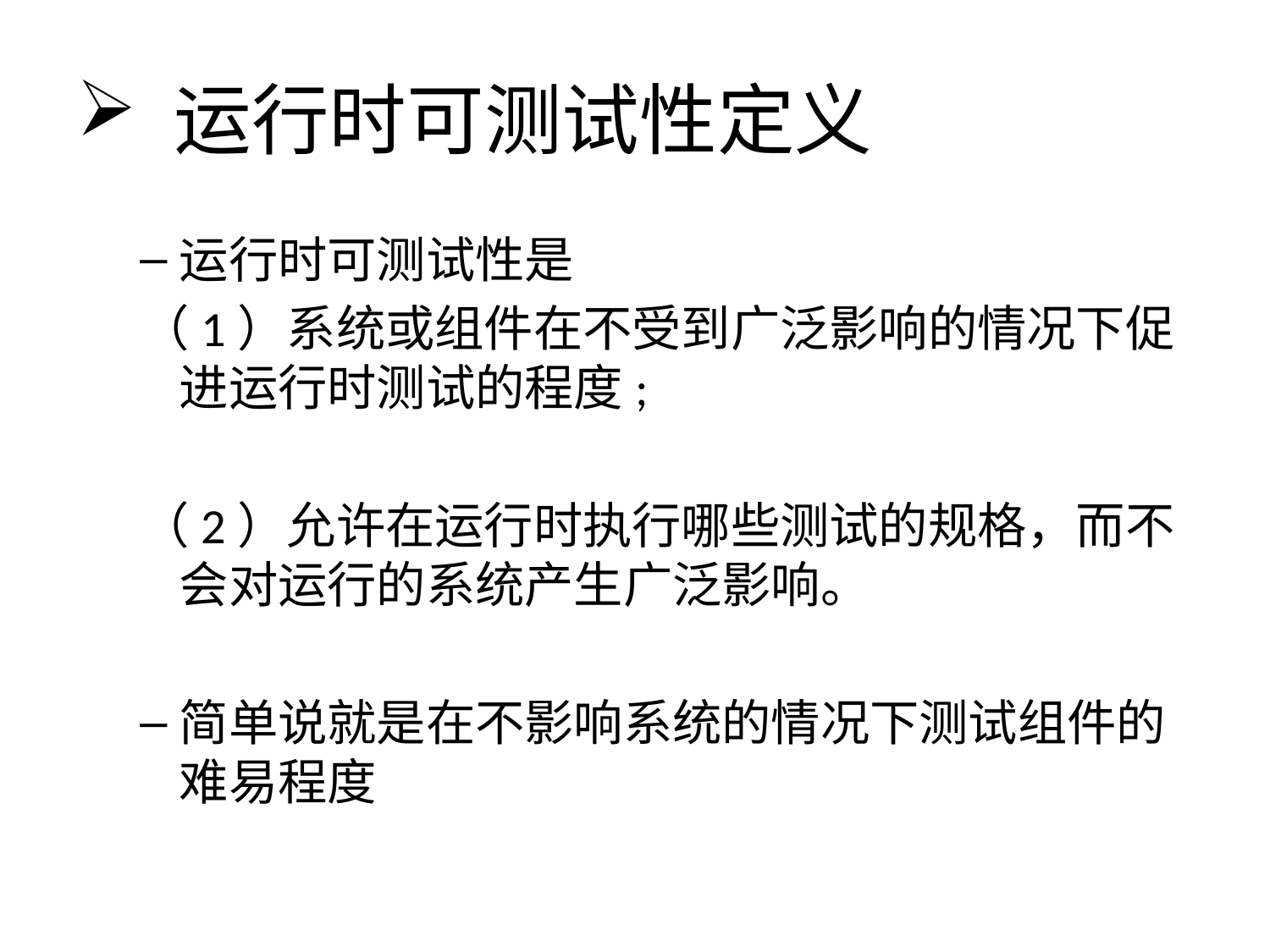

# 运行时可测试性定义
运行时可测试性是
（1）系统或组件在不受到广泛影响的情况下促进运行时测试的程度;

（2）允许在运行时执行哪些测试的规格，而不会对运行的系统产生广泛影响。

简单说就是在不影响系统的情况下测试组件的难易程度